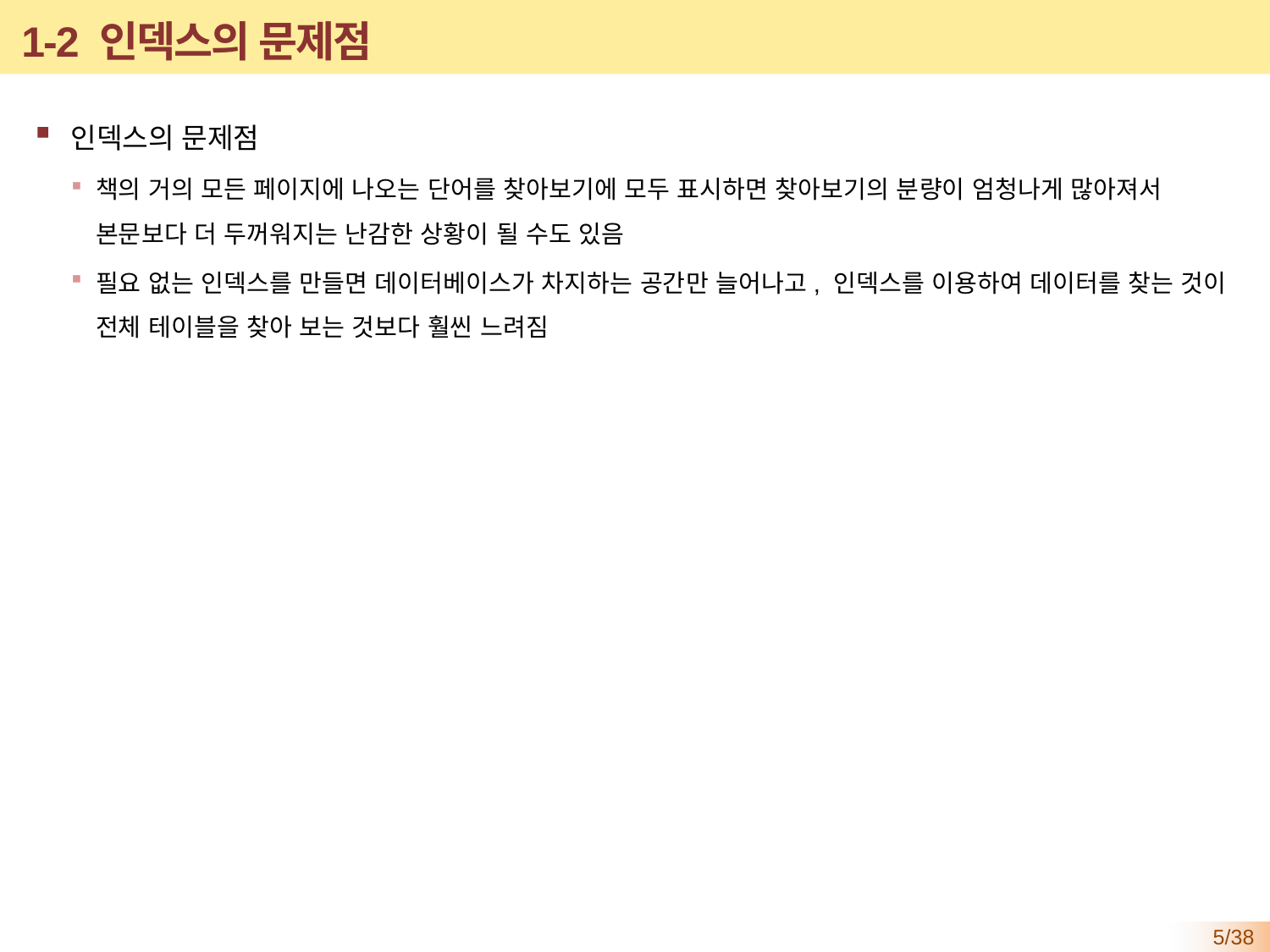

# 1-2 인덱스의 문제점
인덱스의 문제점
책의 거의 모든 페이지에 나오는 단어를 찾아보기에 모두 표시하면 찾아보기의 분량이 엄청나게 많아져서 본문보다 더 두꺼워지는 난감한 상황이 될 수도 있음
필요 없는 인덱스를 만들면 데이터베이스가 차지하는 공간만 늘어나고, 인덱스를 이용하여 데이터를 찾는 것이 전체 테이블을 찾아 보는 것보다 훨씬 느려짐